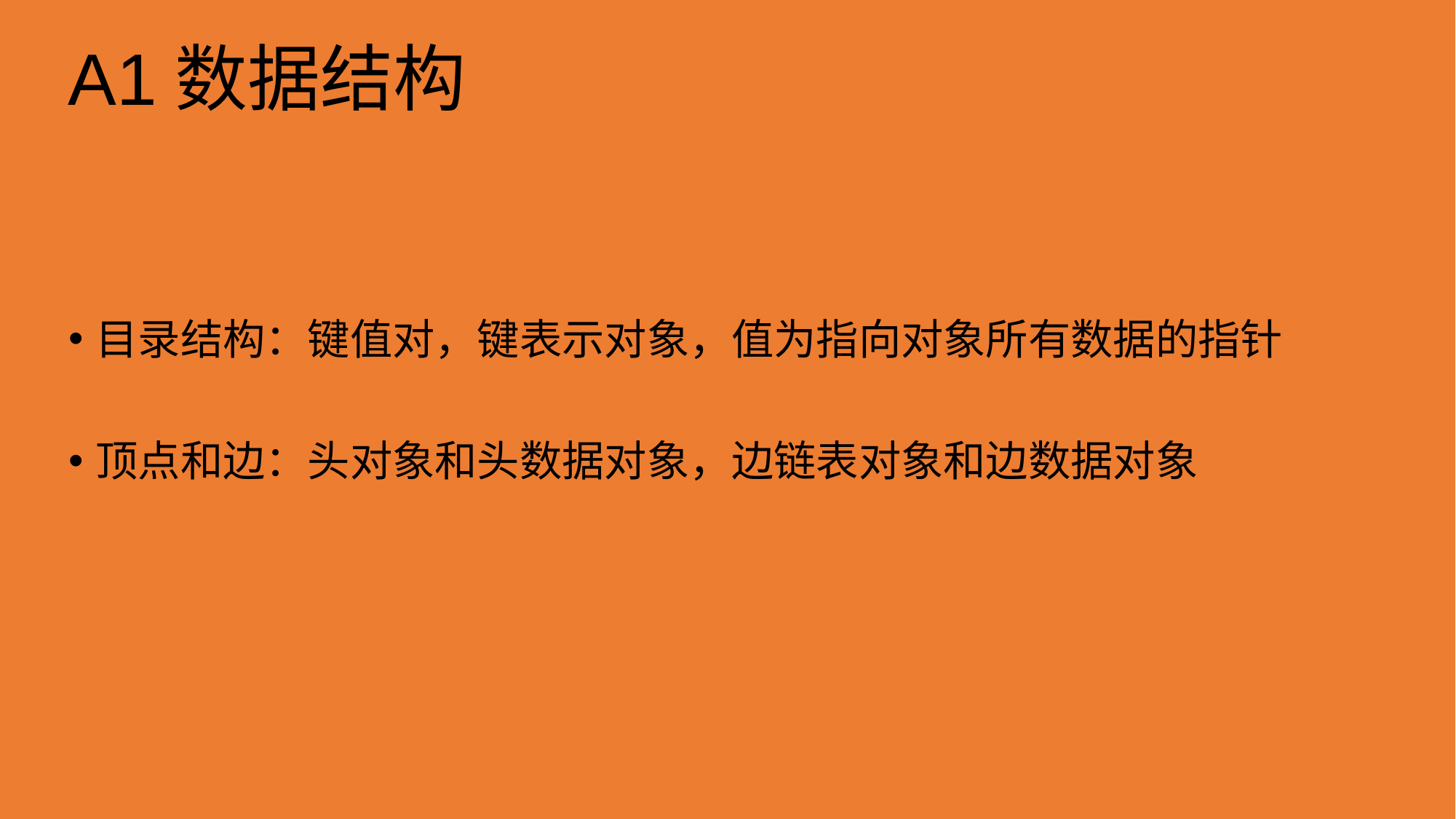

A1数据结构
目录结构：键值对，键表示对象，值为指向对象所有数据的指针

顶点和边：头对象和头数据对象，边链表对象和边数据对象